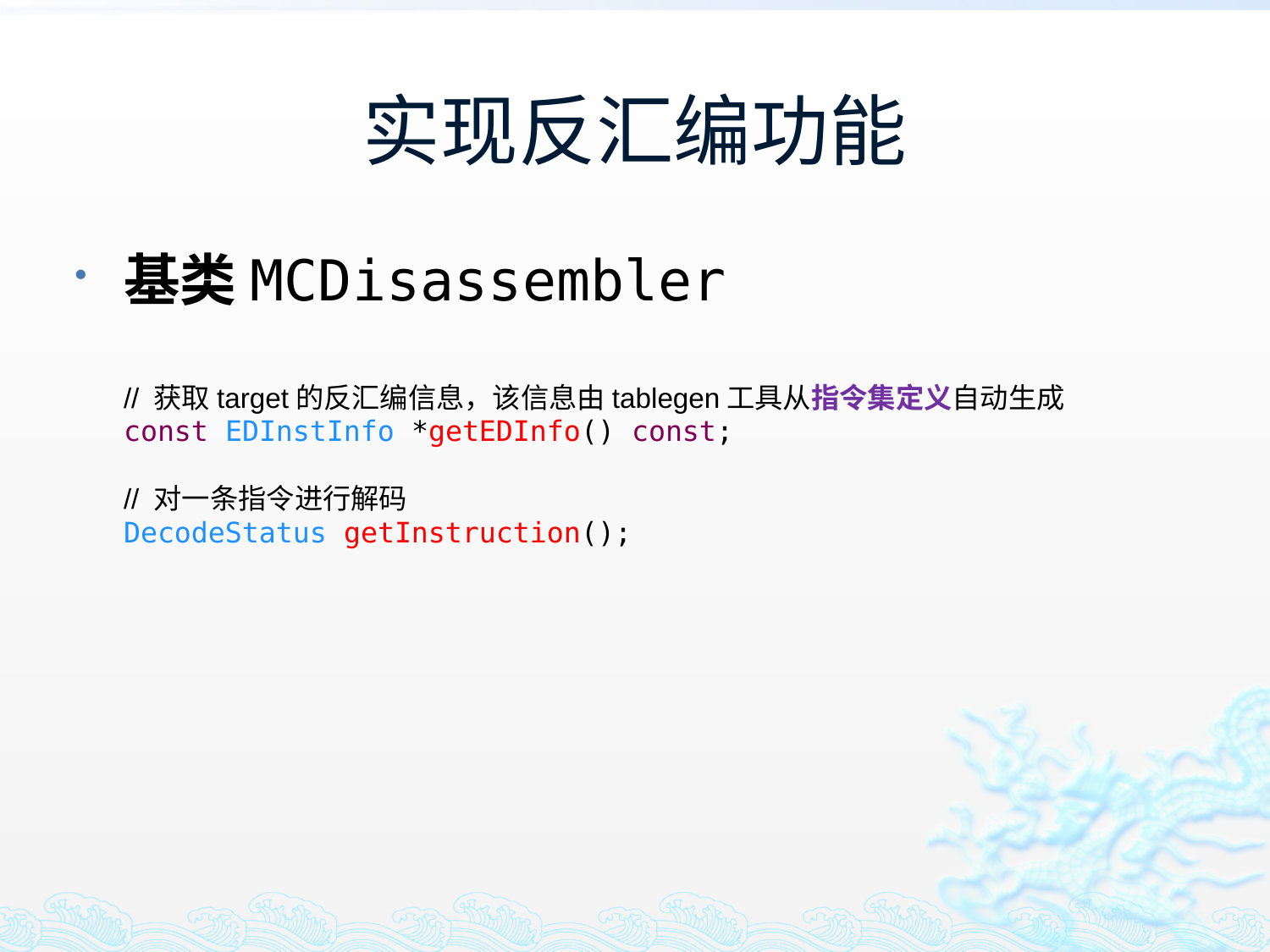

# 实现反汇编功能
基类MCDisassembler
// 获取target的反汇编信息，该信息由tablegen工具从指令集定义自动生成
const EDInstInfo *getEDInfo() const;
// 对一条指令进行解码
DecodeStatus getInstruction();